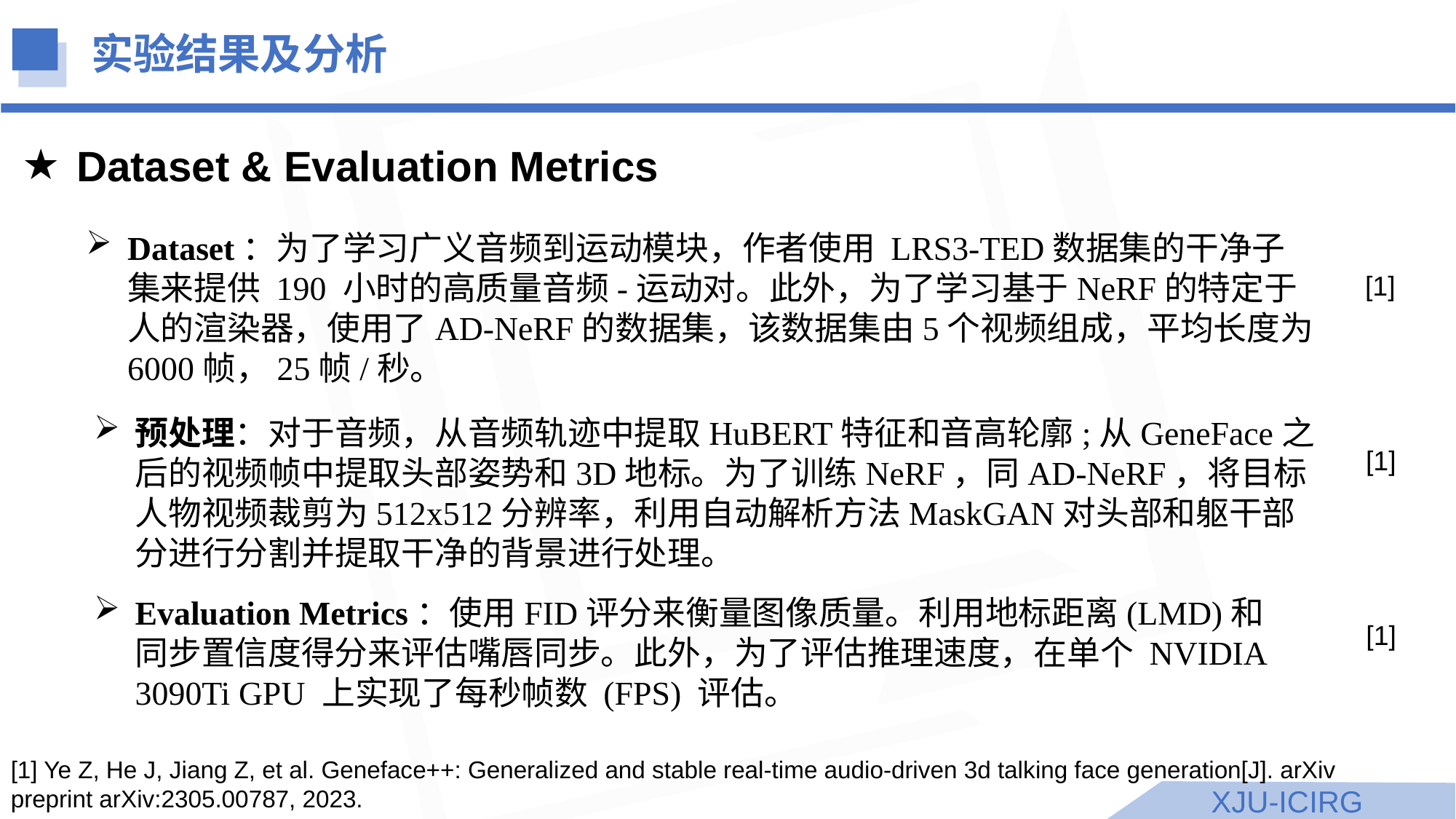

实验结果及分析

Dataset & Evaluation Metrics
Dataset：为了学习广义音频到运动模块，作者使用 LRS3-TED数据集的干净子集来提供 190 小时的高质量音频-运动对。此外，为了学习基于NeRF的特定于人的渲染器，使用了AD-NeRF的数据集，该数据集由5个视频组成，平均长度为6000帧，25帧/秒。
[1]
预处理：对于音频，从音频轨迹中提取HuBERT特征和音高轮廓;从GeneFace之后的视频帧中提取头部姿势和3D地标。为了训练NeRF，同AD-NeRF，将目标人物视频裁剪为512x512分辨率，利用自动解析方法MaskGAN对头部和躯干部分进行分割并提取干净的背景进行处理。
[1]
Evaluation Metrics：使用FID评分来衡量图像质量。利用地标距离(LMD)和同步置信度得分来评估嘴唇同步。此外，为了评估推理速度，在单个 NVIDIA 3090Ti GPU 上实现了每秒帧数 (FPS) 评估。
[1]
[1] Ye Z, He J, Jiang Z, et al. Geneface++: Generalized and stable real-time audio-driven 3d talking face generation[J]. arXiv preprint arXiv:2305.00787, 2023.
XJU-ICIRG